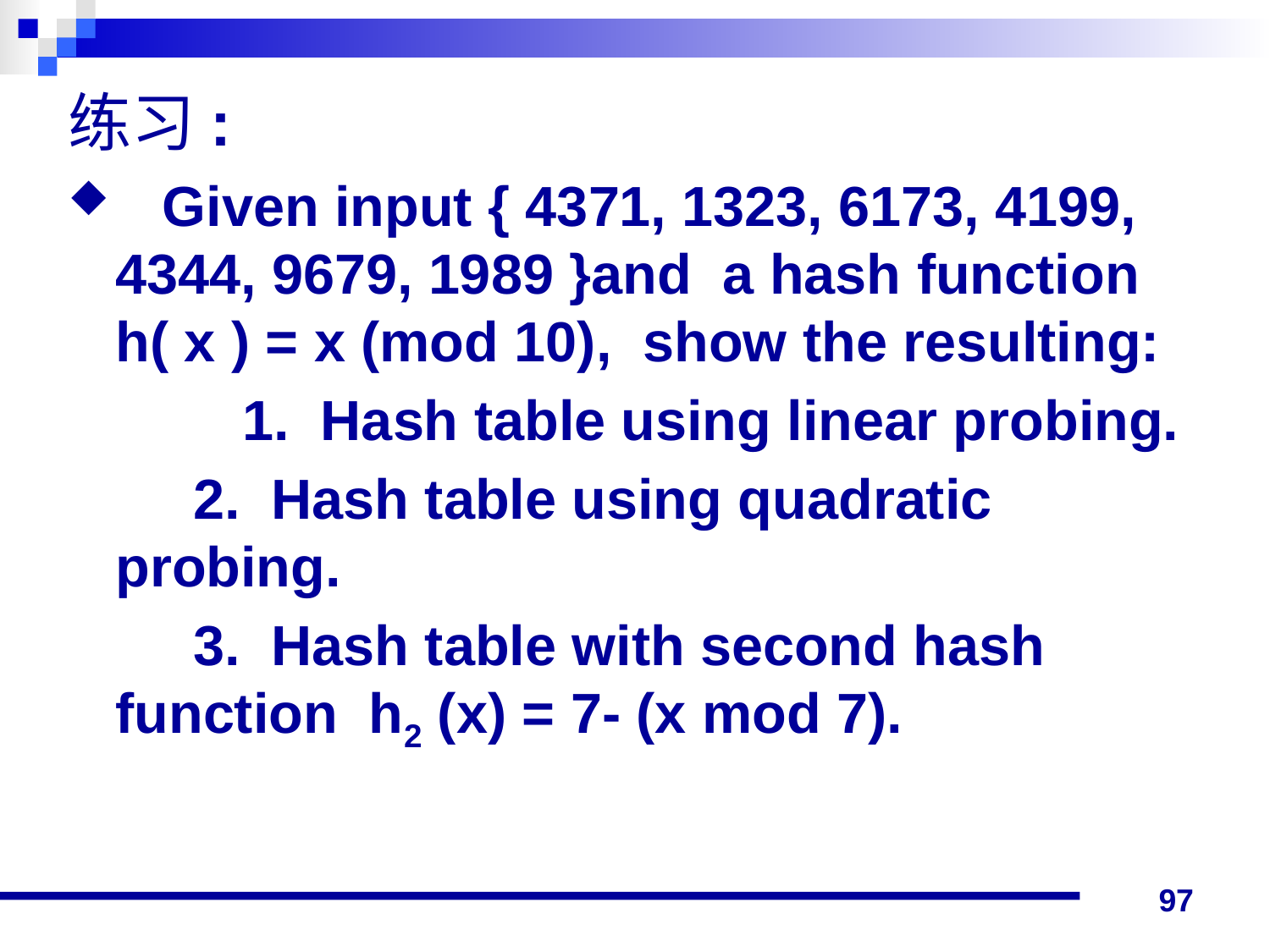

练习:
   Given input { 4371, 1323, 6173, 4199, 4344, 9679, 1989 }and  a hash function  h( x ) = x (mod 10),  show the resulting:
		1.  Hash table using linear probing.
        2.  Hash table using quadratic probing.
        3.  Hash table with second hash function  h2 (x) = 7- (x mod 7).
97